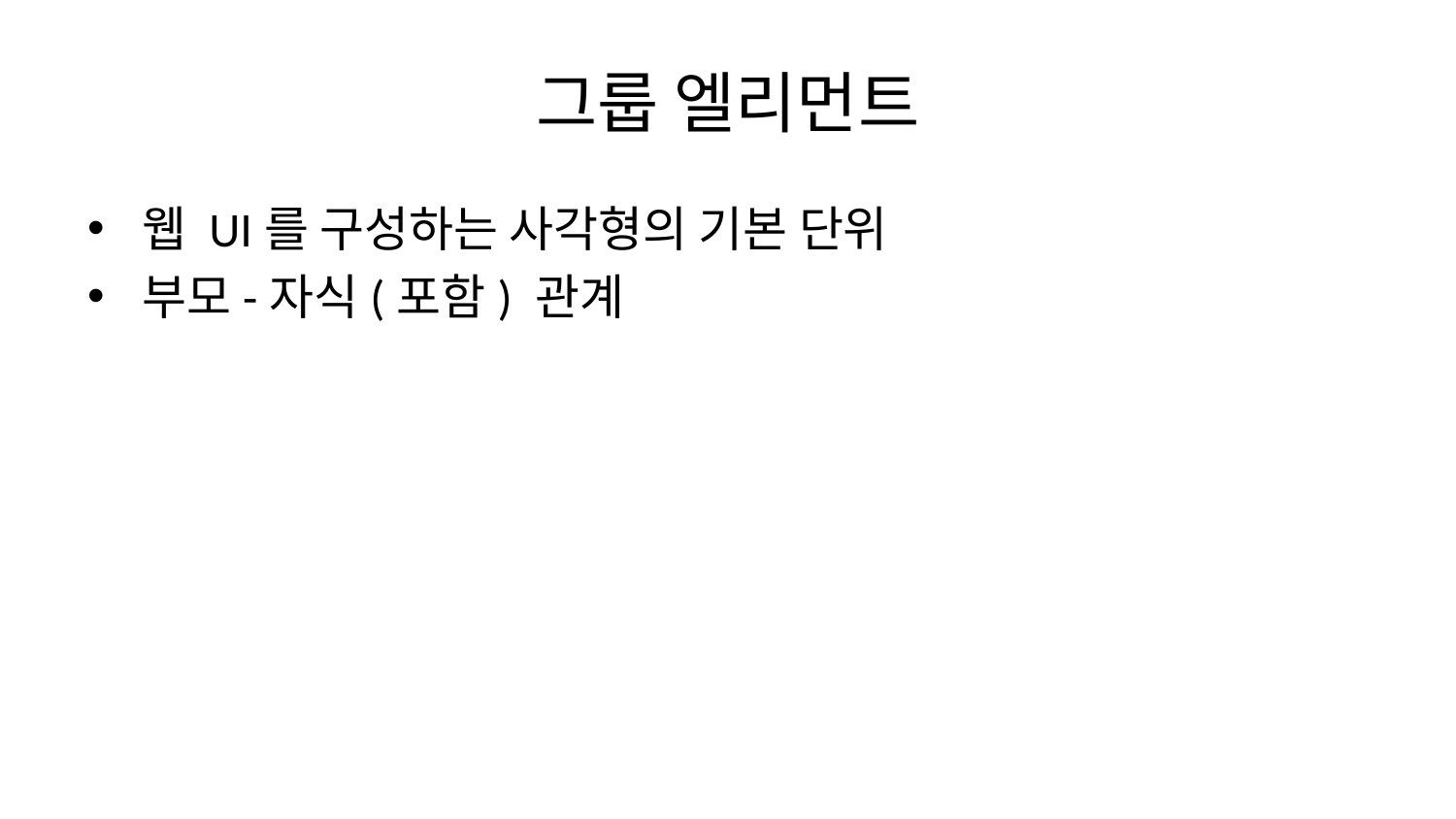

# 그룹 엘리먼트
웹 UI를 구성하는 사각형의 기본 단위
부모-자식(포함) 관계